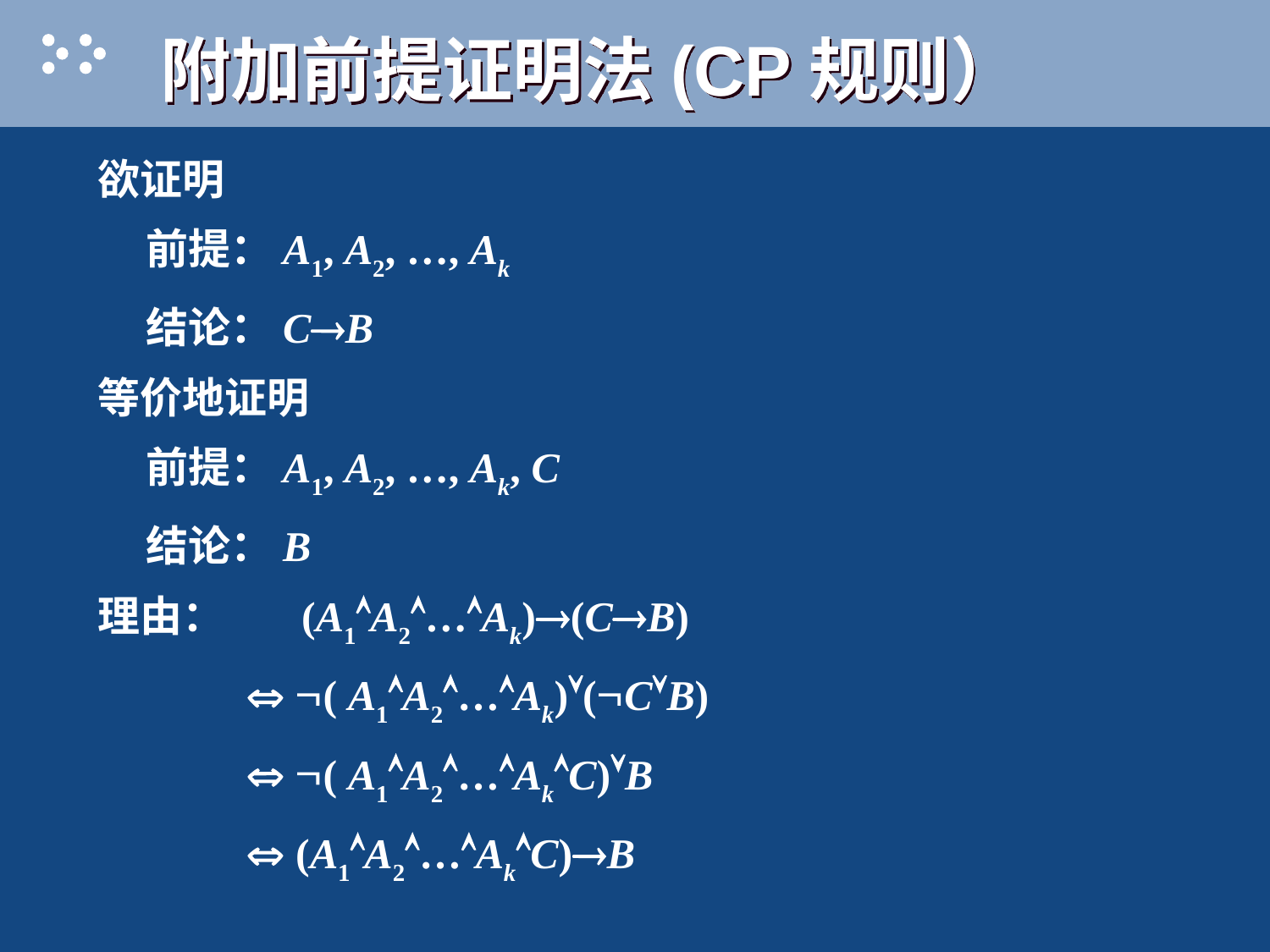

# 附加前提证明法(CP规则）
欲证明
    前提：A1, A2, …, Ak
    结论：C→B
等价地证明
    前提：A1, A2, …, Ak, C
    结论：B
理由：       (A1∧A2∧…∧Ak)→(C→B)
              ⇔ ¬( A1∧A2∧…∧Ak)∨(¬C∨B)
              ⇔ ¬( A1∧A2∧…∧Ak∧C)∨B
              ⇔ (A1∧A2∧…∧Ak∧C)→B